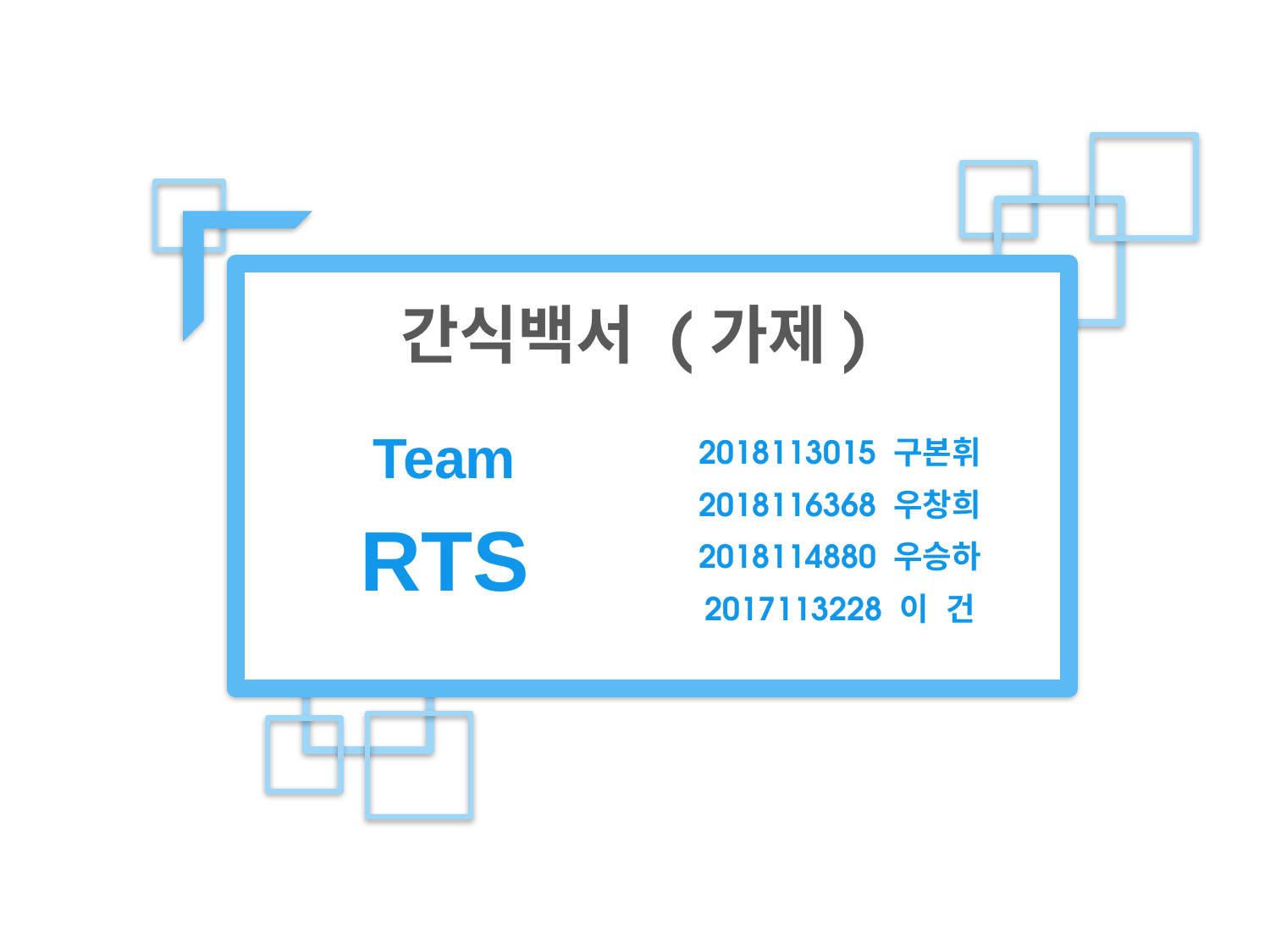

# 간식백서 (가제)
Team
RTS

2018113015 구본휘
2018116368 우창희
2018114880 우승하
2017113228 이  건